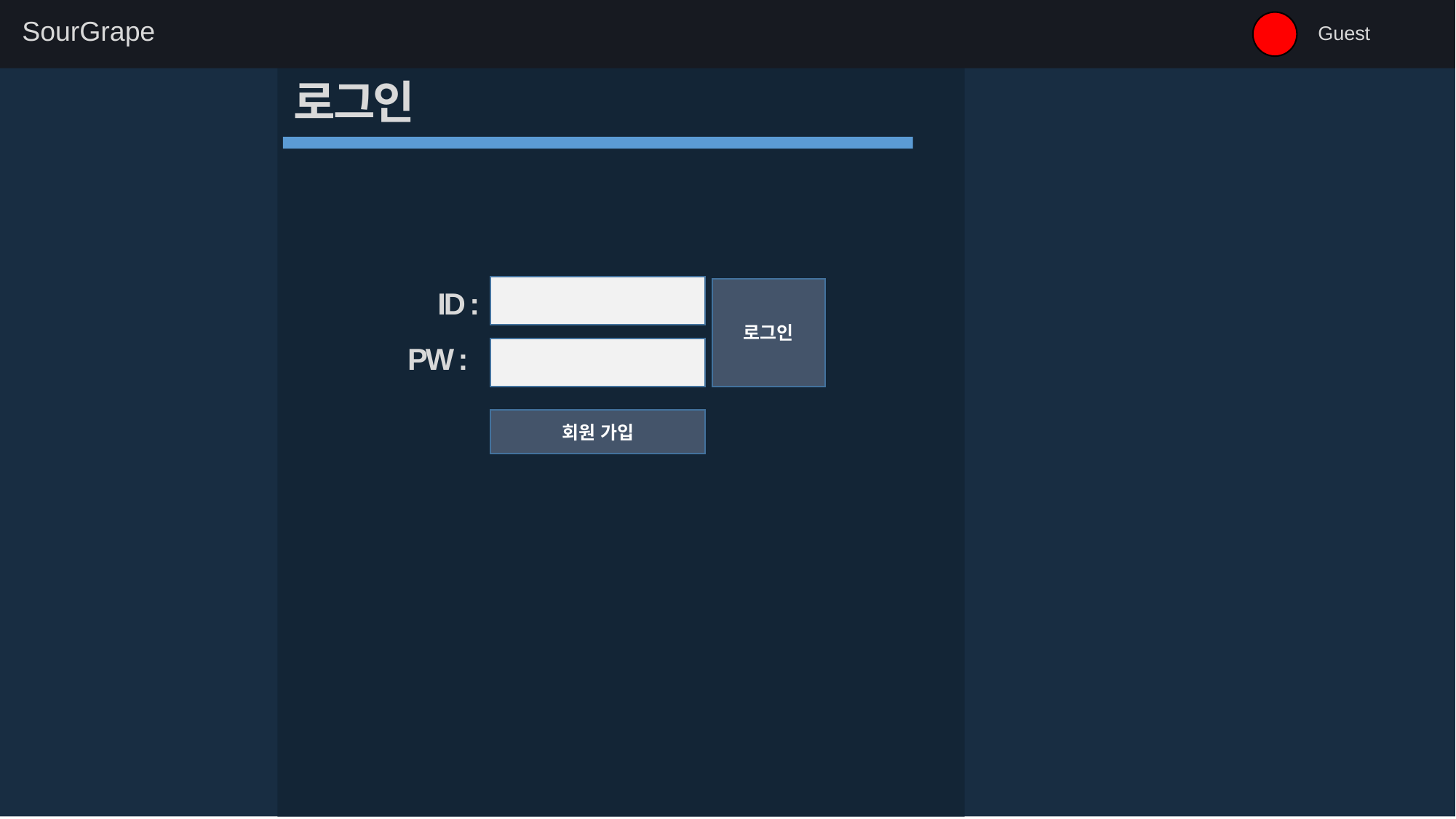

SourGrape

Guest

로그인

 ID :
로그인
 PW :

회원 가입